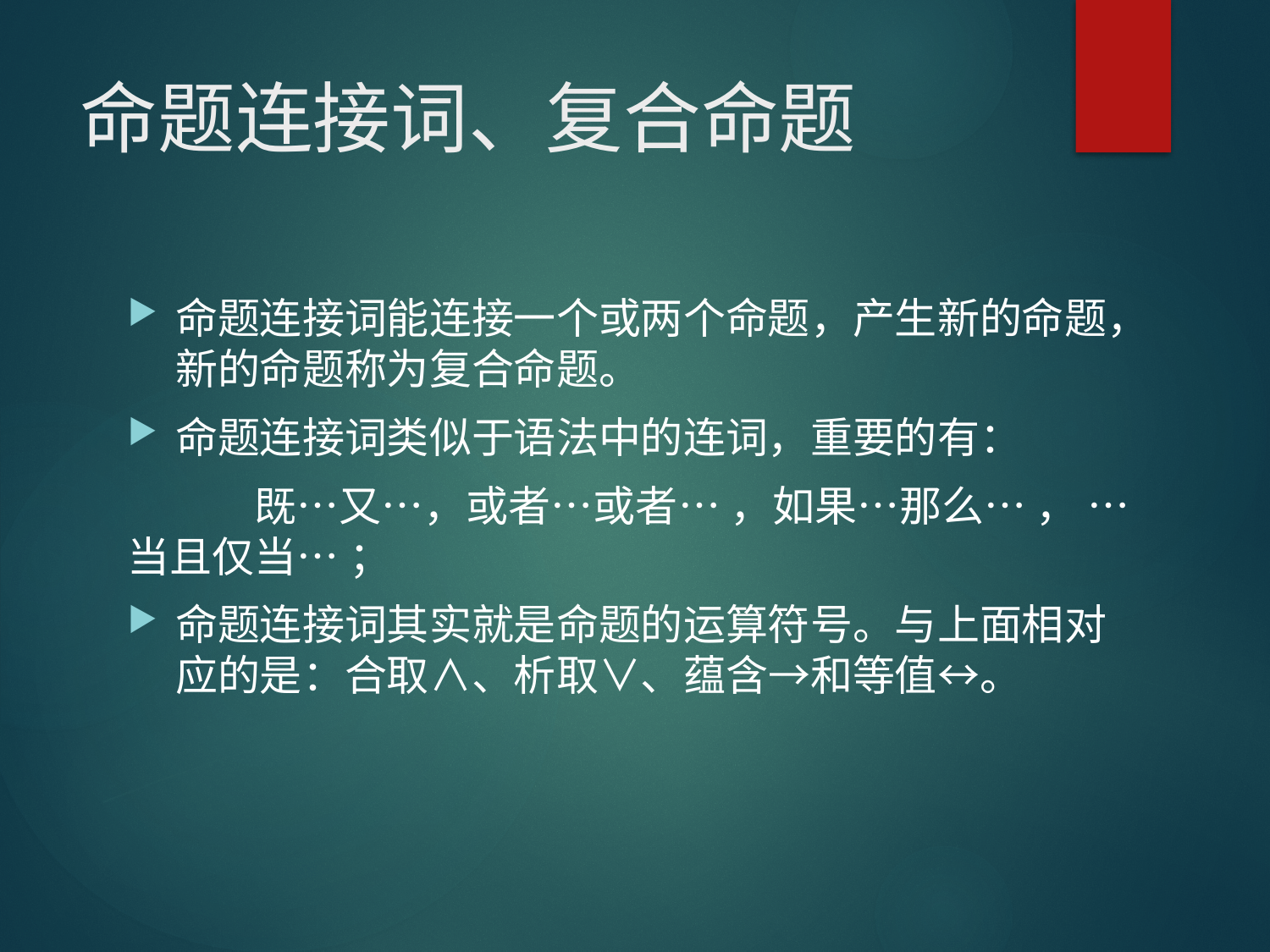

# 命题连接词、复合命题
命题连接词能连接一个或两个命题，产生新的命题，新的命题称为复合命题。
命题连接词类似于语法中的连词，重要的有：
	既…又…，或者…或者… ，如果…那么… ， …当且仅当… ；
命题连接词其实就是命题的运算符号。与上面相对应的是：合取∧、析取∨、蕴含→和等值↔。